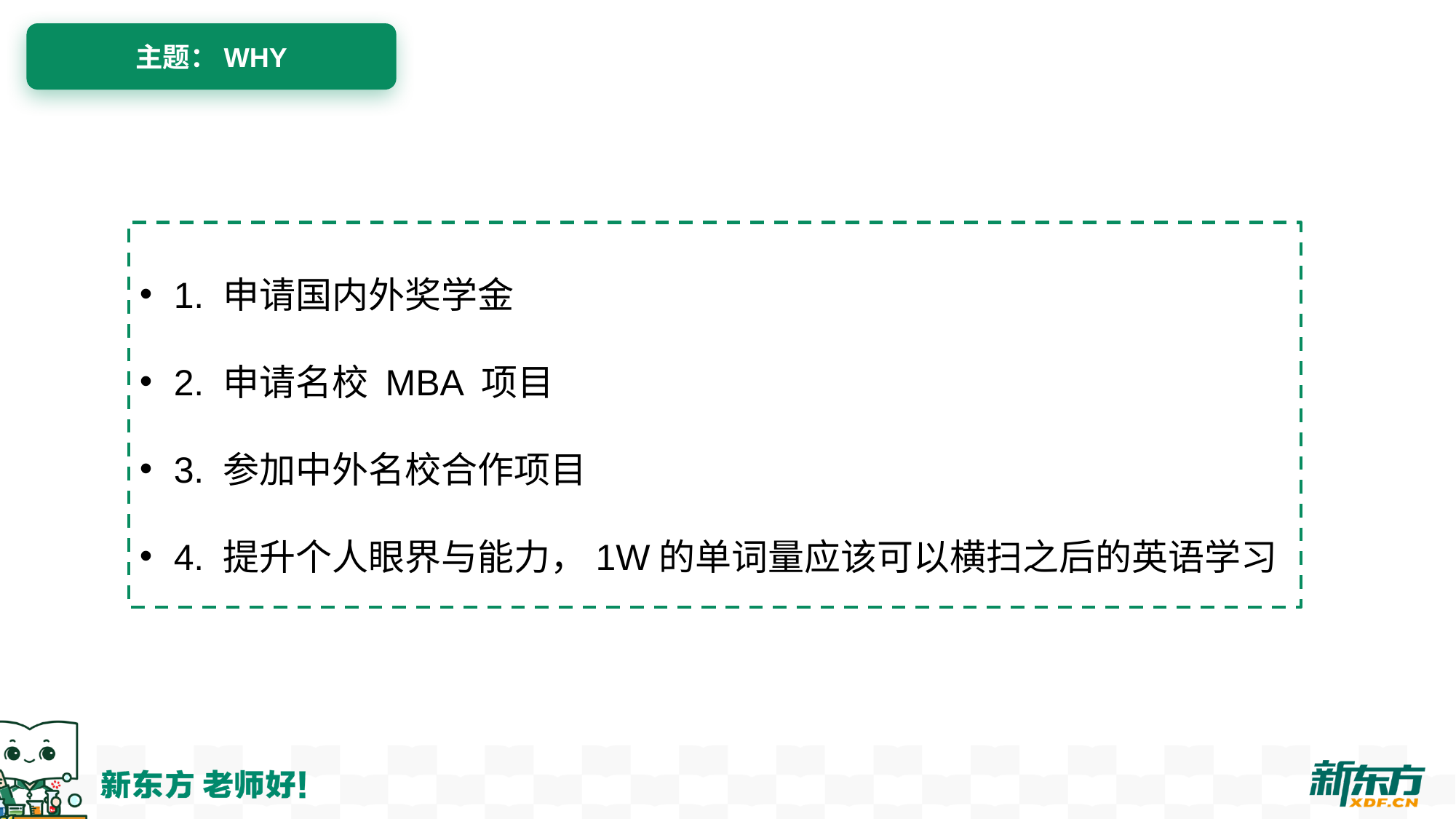

主题：WHY
1. 申请国内外奖学金
2. 申请名校 MBA 项目
3. 参加中外名校合作项目
4. 提升个人眼界与能力，1W的单词量应该可以横扫之后的英语学习